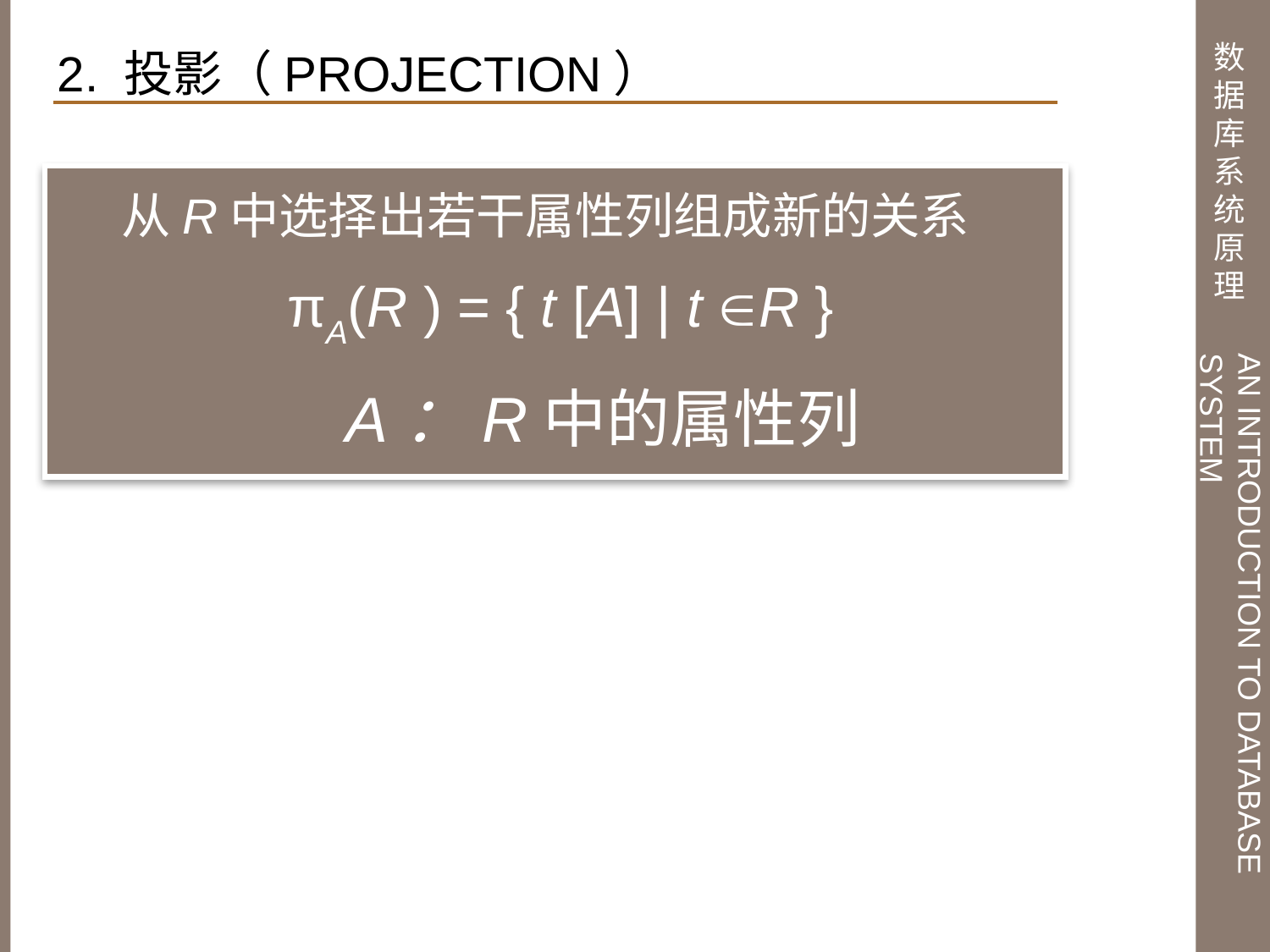

2. 投影（Projection）
从R中选择出若干属性列组成新的关系
              πA(R ) = { t [A] | t ∈R }
		A：R中的属性列